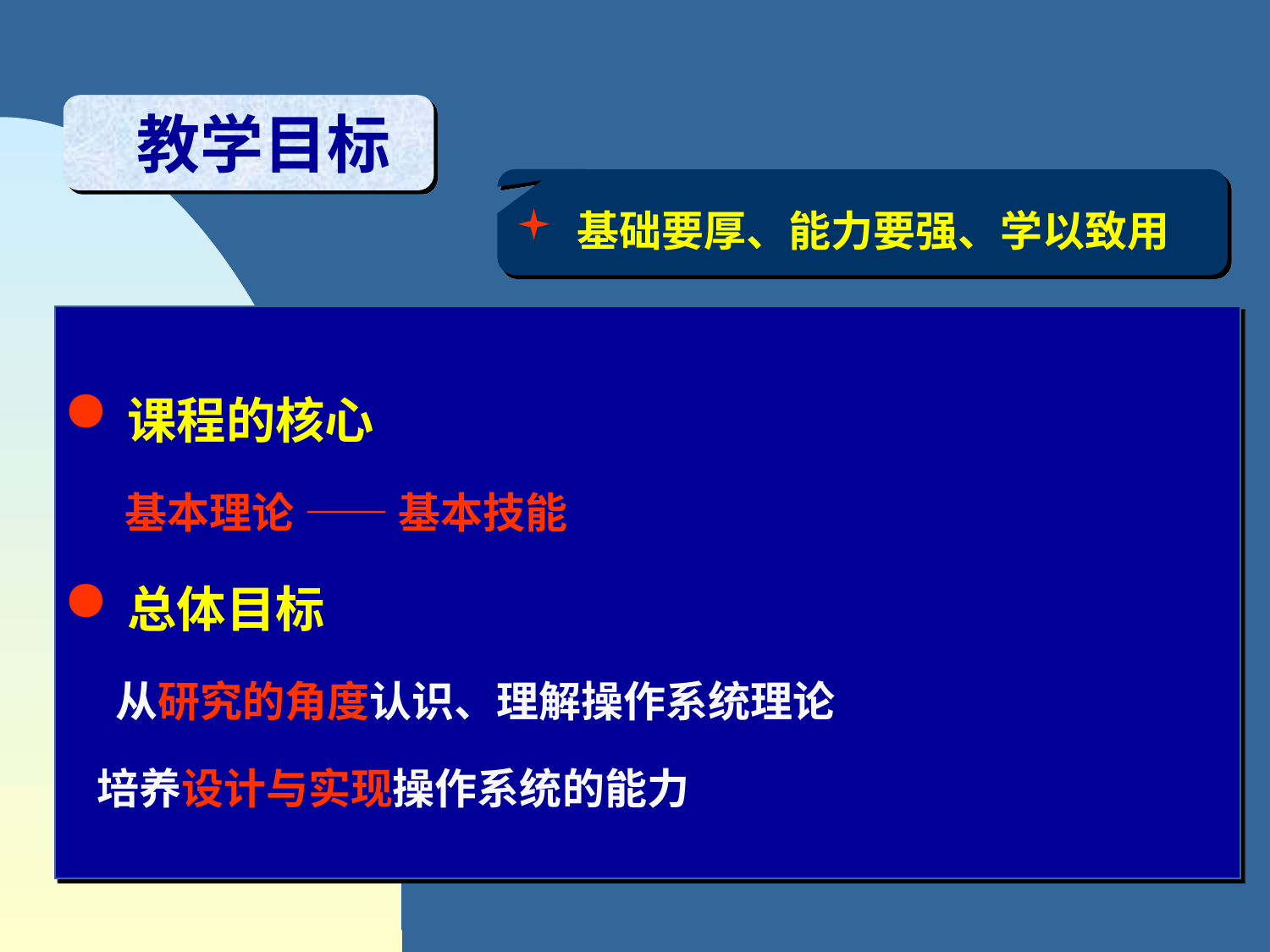

教学目标
 基础要厚、能力要强、学以致用
 课程的核心
     基本理论 —— 基本技能
 总体目标
    从研究的角度认识、理解操作系统理论
  培养设计与实现操作系统的能力